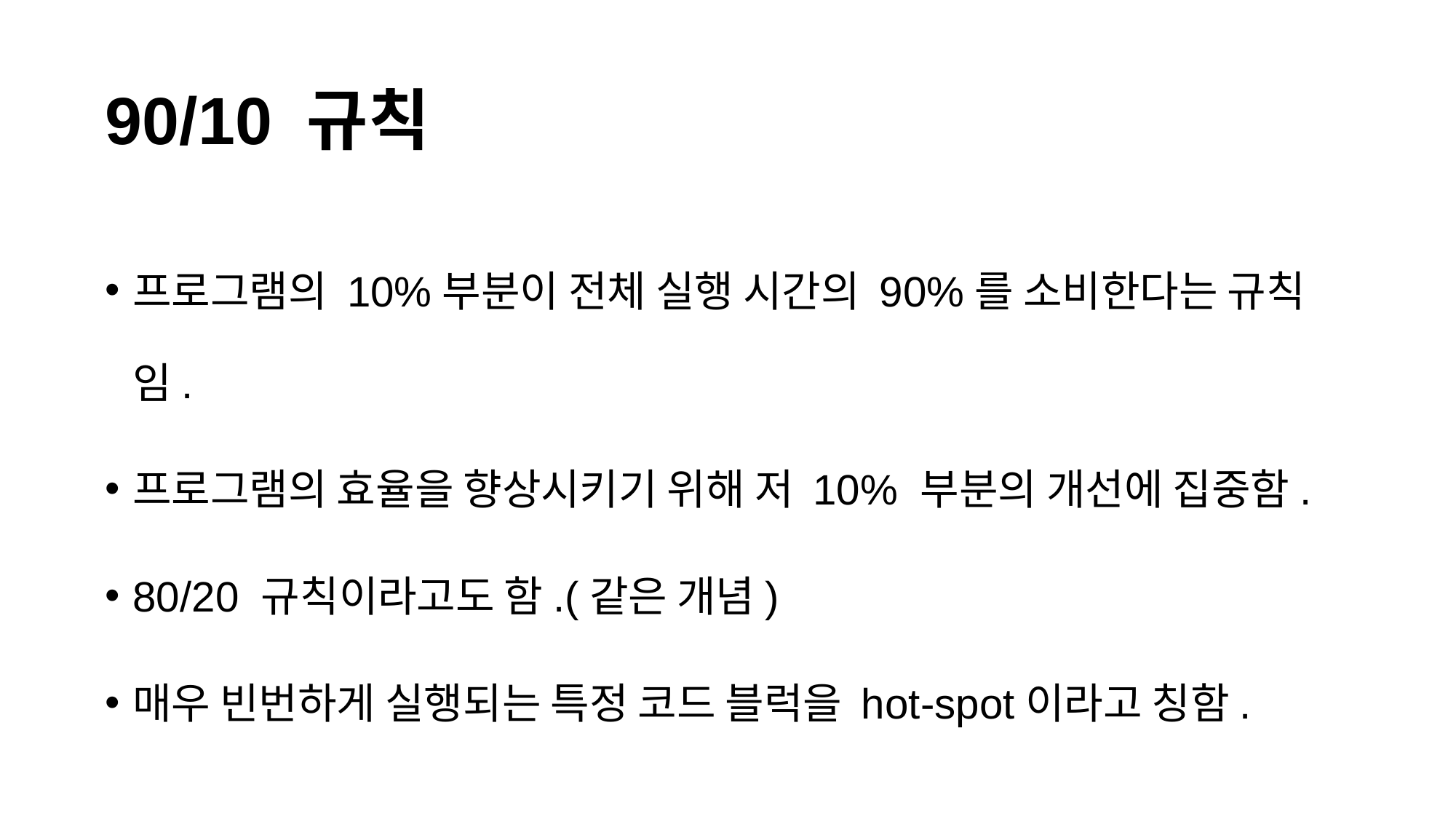

# 90/10 규칙
프로그램의 10%부분이 전체 실행 시간의 90%를 소비한다는 규칙임.
프로그램의 효율을 향상시키기 위해 저 10% 부분의 개선에 집중함.
80/20 규칙이라고도 함.(같은 개념)
매우 빈번하게 실행되는 특정 코드 블럭을 hot-spot이라고 칭함.